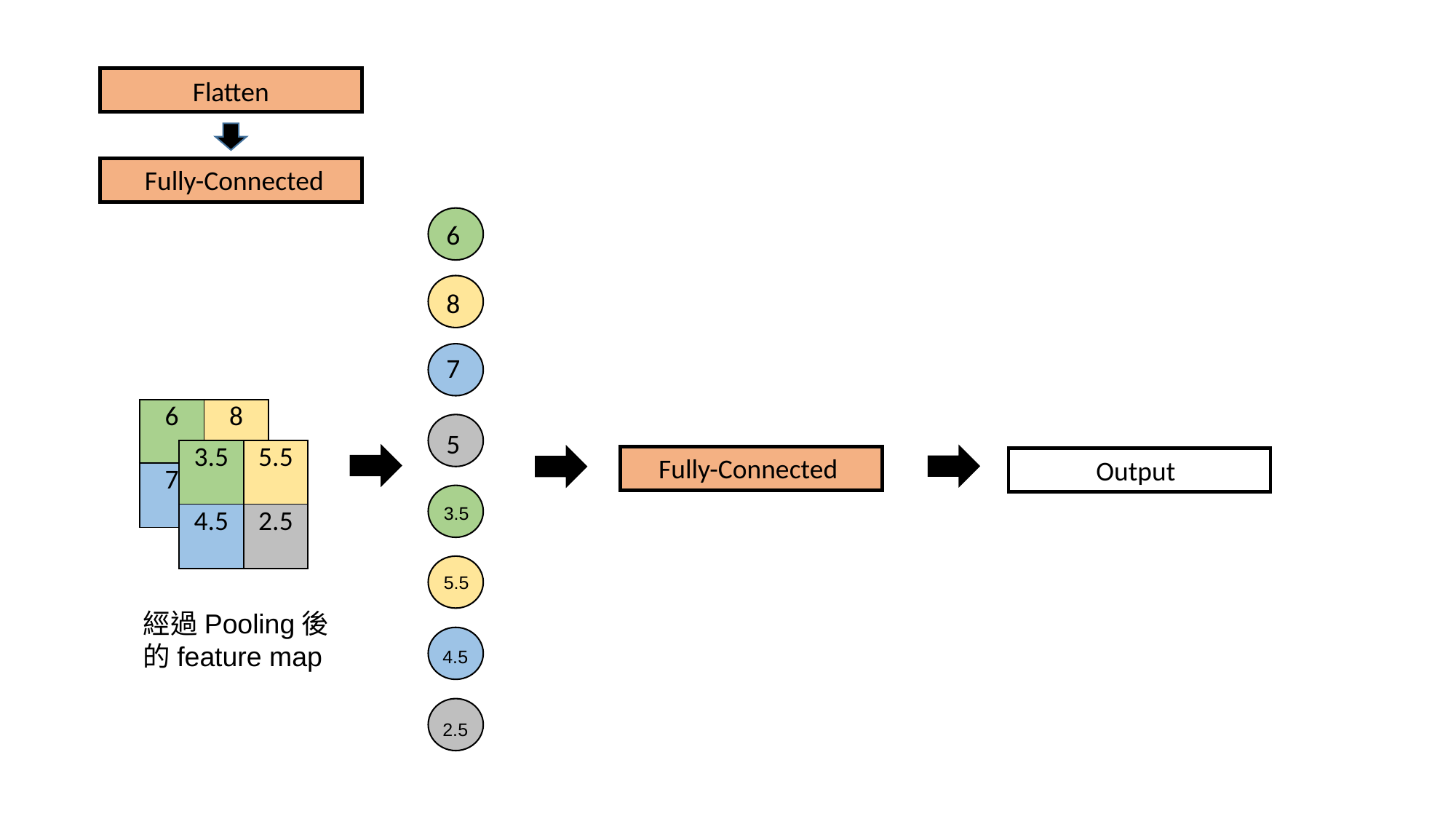

#

Flatten

Fully-Connected

6

8

7
| 6 | 8 |
| --- | --- |
| 7 | 5 |

5
| 3.5 | 5.5 |
| --- | --- |
| 4.5 | 2.5 |

Fully-Connected

Output

3.5

5.5
經過Pooling後的feature map

4.5

2.5